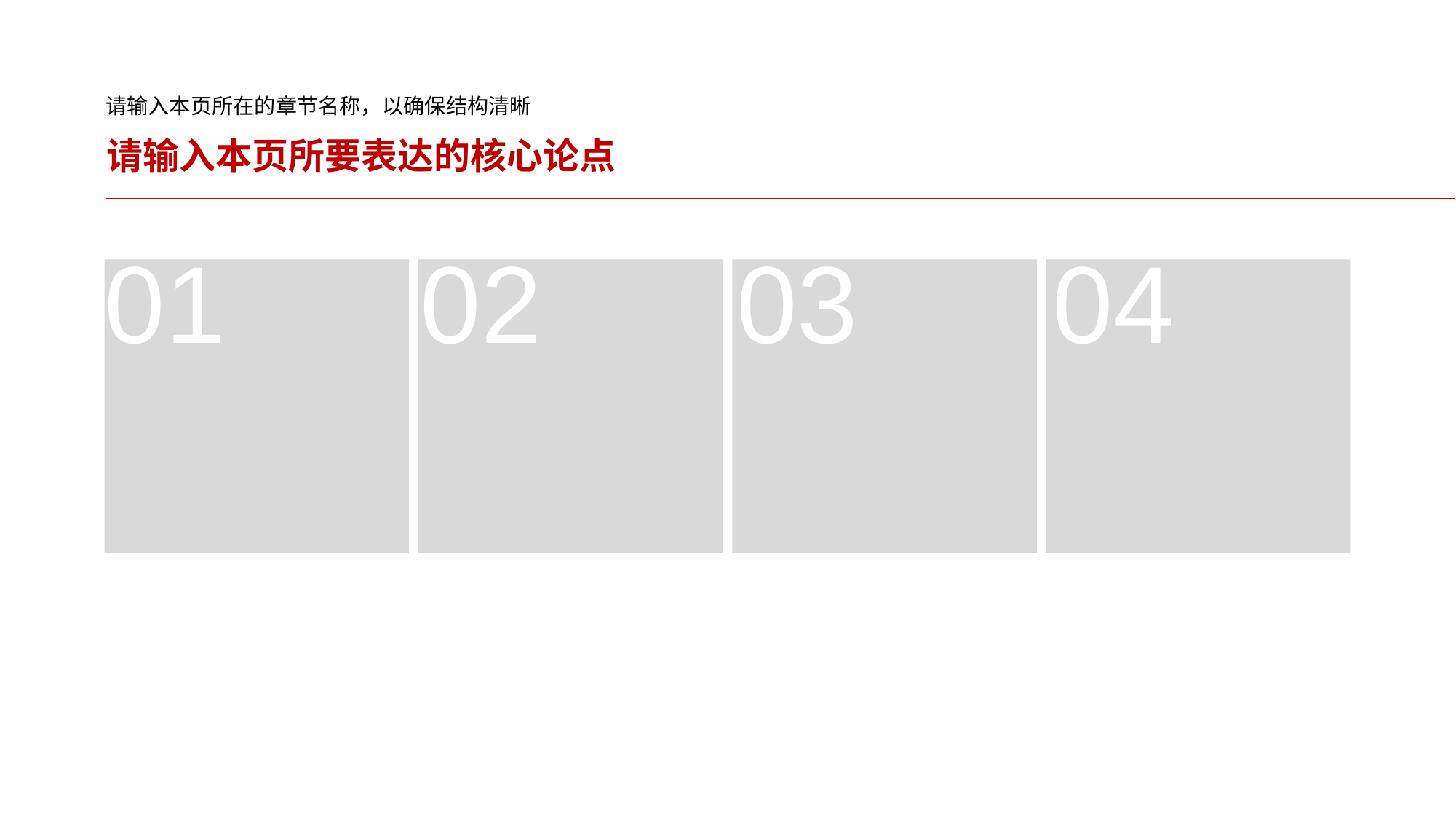

请输入本页所在的章节名称，以确保结构清晰
请输入本页所要表达的核心论点
01
02
03
04

请输入标题
请输入标题
请输入标题
请输入标题
请在这里输入多个分论点
请在这里输入多个分论点
请在这里输入多个分论点
请在这里输入多个分论点